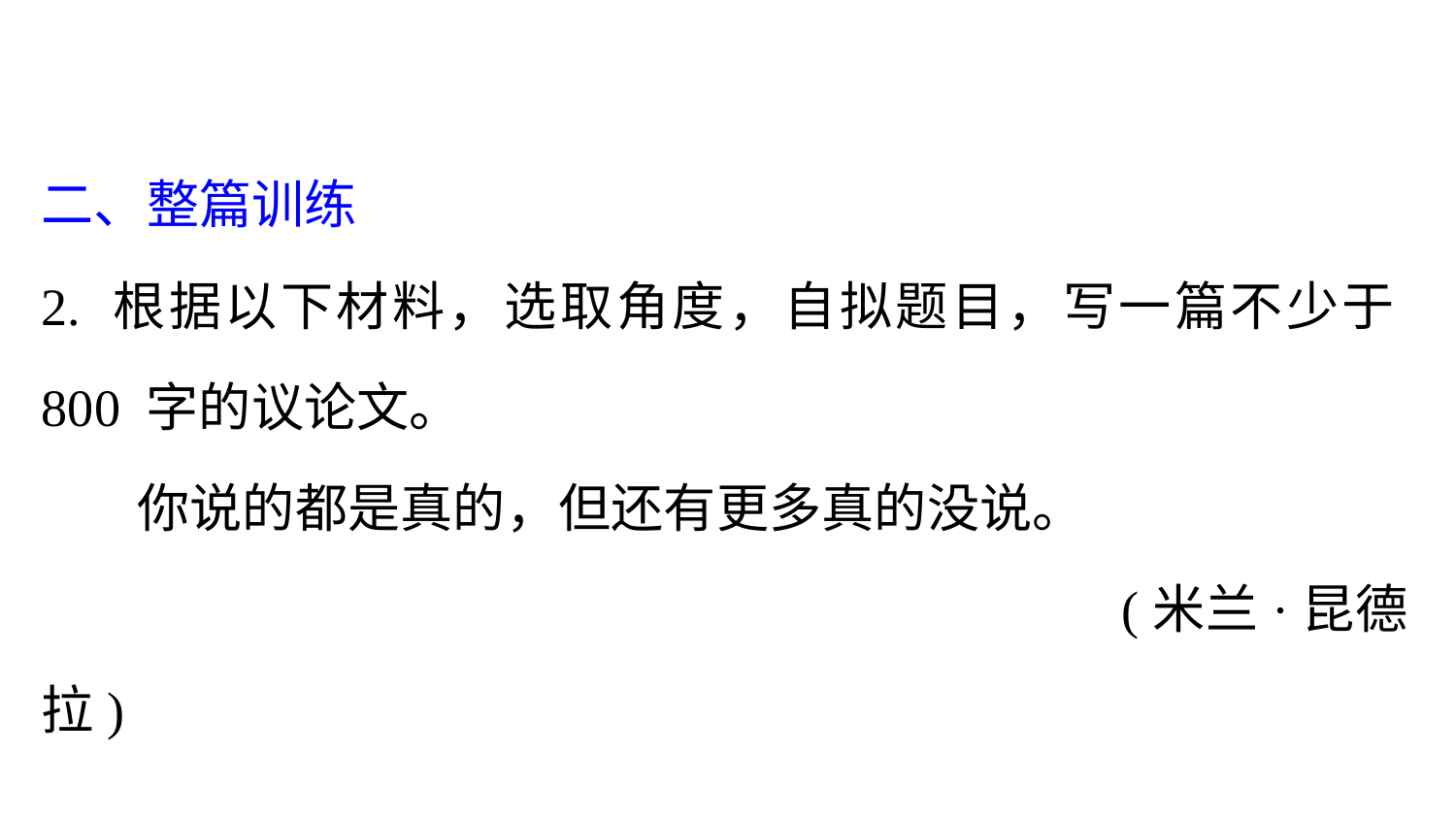

二、整篇训练
2. 根据以下材料，选取角度，自拟题目，写一篇不少于800 字的议论文。
       你说的都是真的，但还有更多真的没说。
                                                                               (米兰·昆德拉)